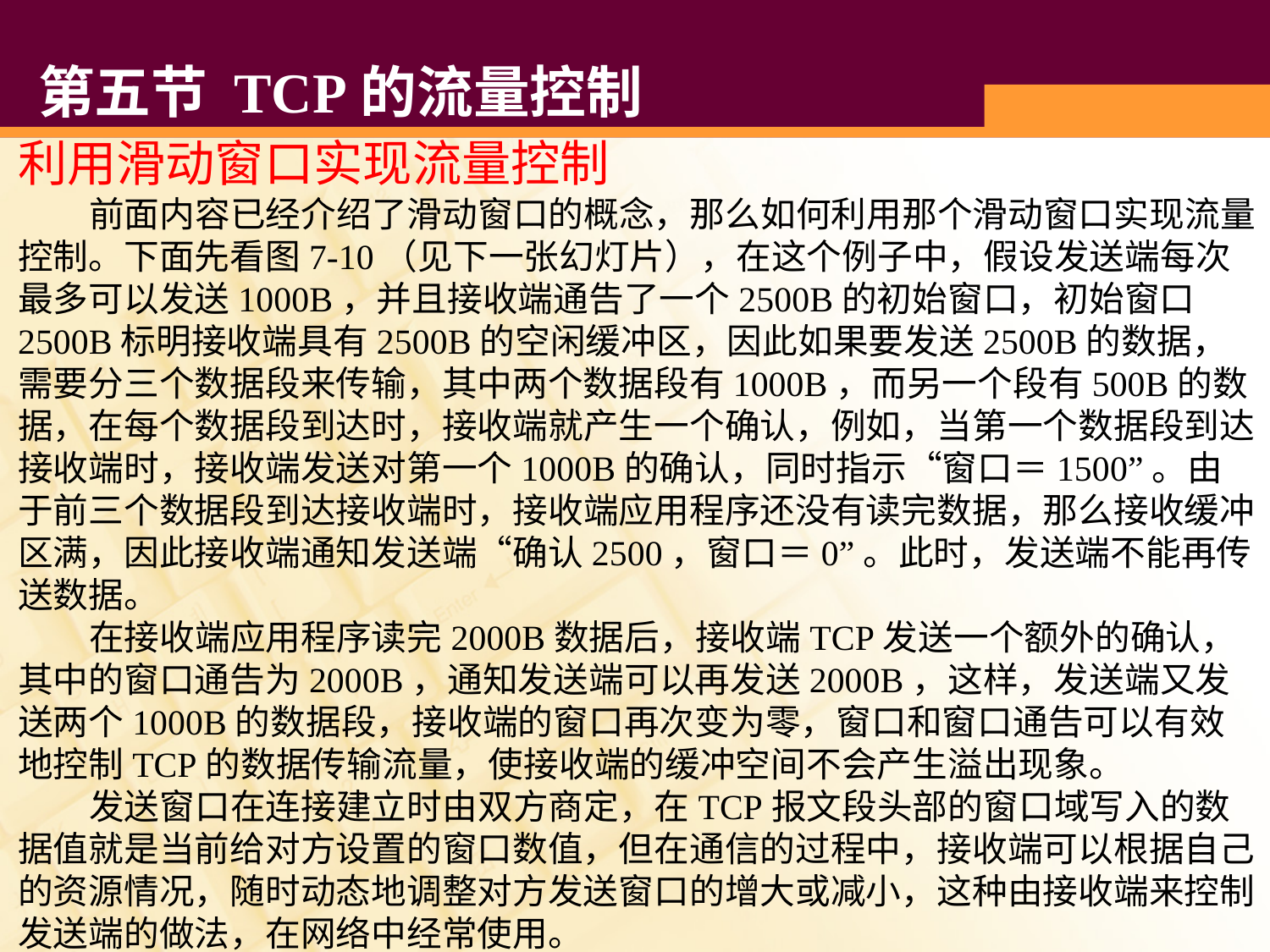

# 第五节 TCP的流量控制
利用滑动窗口实现流量控制
        前面内容已经介绍了滑动窗口的概念，那么如何利用那个滑动窗口实现流量控制。下面先看图7-10（见下一张幻灯片），在这个例子中，假设发送端每次最多可以发送1000B，并且接收端通告了一个2500B的初始窗口，初始窗口2500B标明接收端具有2500B的空闲缓冲区，因此如果要发送2500B的数据，需要分三个数据段来传输，其中两个数据段有1000B，而另一个段有500B的数据，在每个数据段到达时，接收端就产生一个确认，例如，当第一个数据段到达接收端时，接收端发送对第一个1000B的确认，同时指示“窗口＝1500”。由于前三个数据段到达接收端时，接收端应用程序还没有读完数据，那么接收缓冲区满，因此接收端通知发送端“确认2500，窗口＝0”。此时，发送端不能再传送数据。
        在接收端应用程序读完2000B数据后，接收端TCP发送一个额外的确认，其中的窗口通告为2000B，通知发送端可以再发送2000B，这样，发送端又发送两个1000B的数据段，接收端的窗口再次变为零，窗口和窗口通告可以有效地控制TCP的数据传输流量，使接收端的缓冲空间不会产生溢出现象。
        发送窗口在连接建立时由双方商定，在TCP报文段头部的窗口域写入的数据值就是当前给对方设置的窗口数值，但在通信的过程中，接收端可以根据自己的资源情况，随时动态地调整对方发送窗口的增大或减小，这种由接收端来控制发送端的做法，在网络中经常使用。